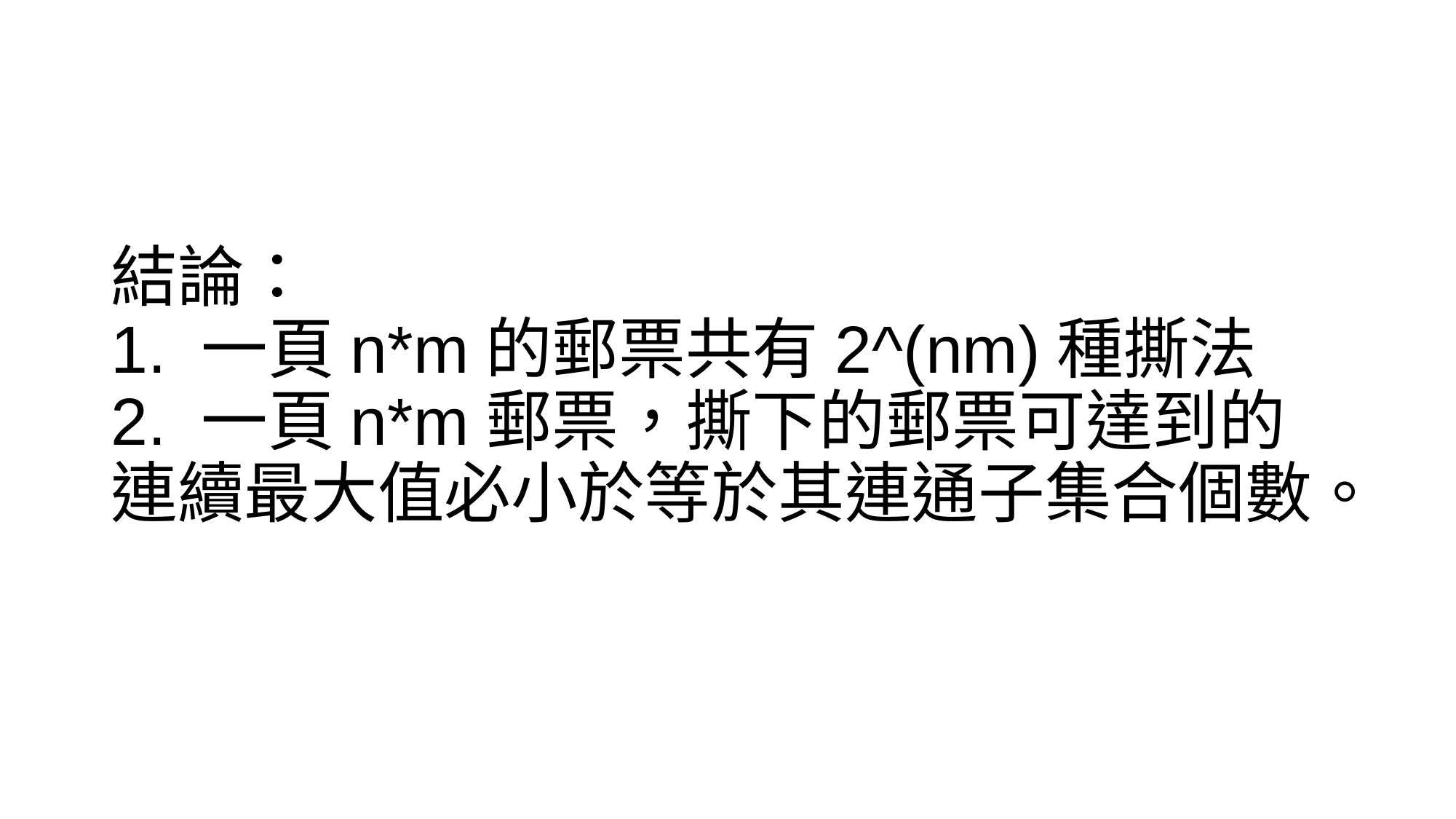

# 結論： 1. 一頁n*m的郵票共有2^(nm)種撕法 2. 一頁n*m郵票，撕下的郵票可達到的連續最大值必小於等於其連通子集合個數。